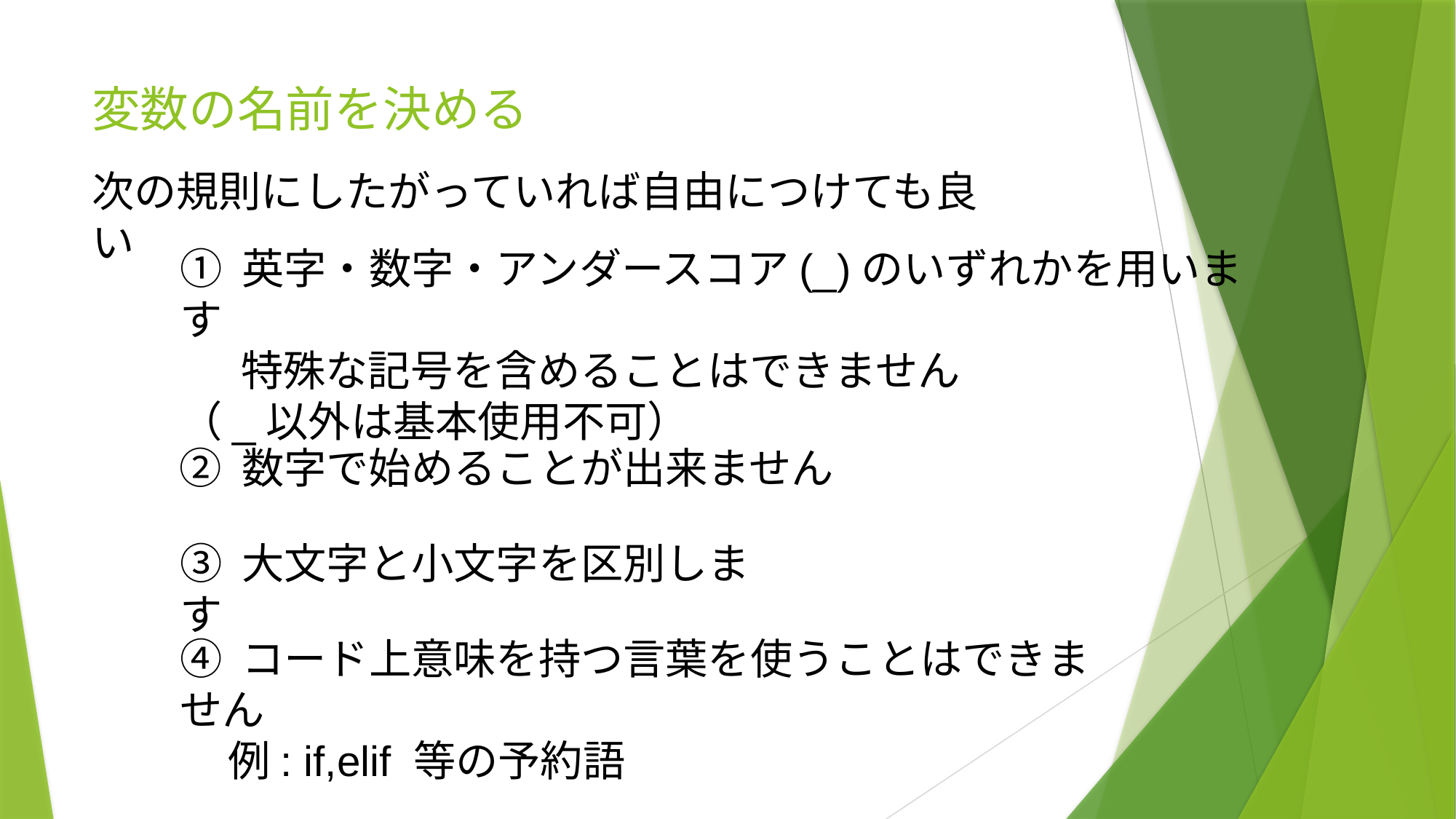

変数の名前を決める
次の規則にしたがっていれば自由につけても良い
① 英字・数字・アンダースコア(_)のいずれかを用います
　  特殊な記号を含めることはできません
（_以外は基本使用不可）
② 数字で始めることが出来ません
③ 大文字と小文字を区別します
④ コード上意味を持つ言葉を使うことはできません
    例: if,elif 等の予約語